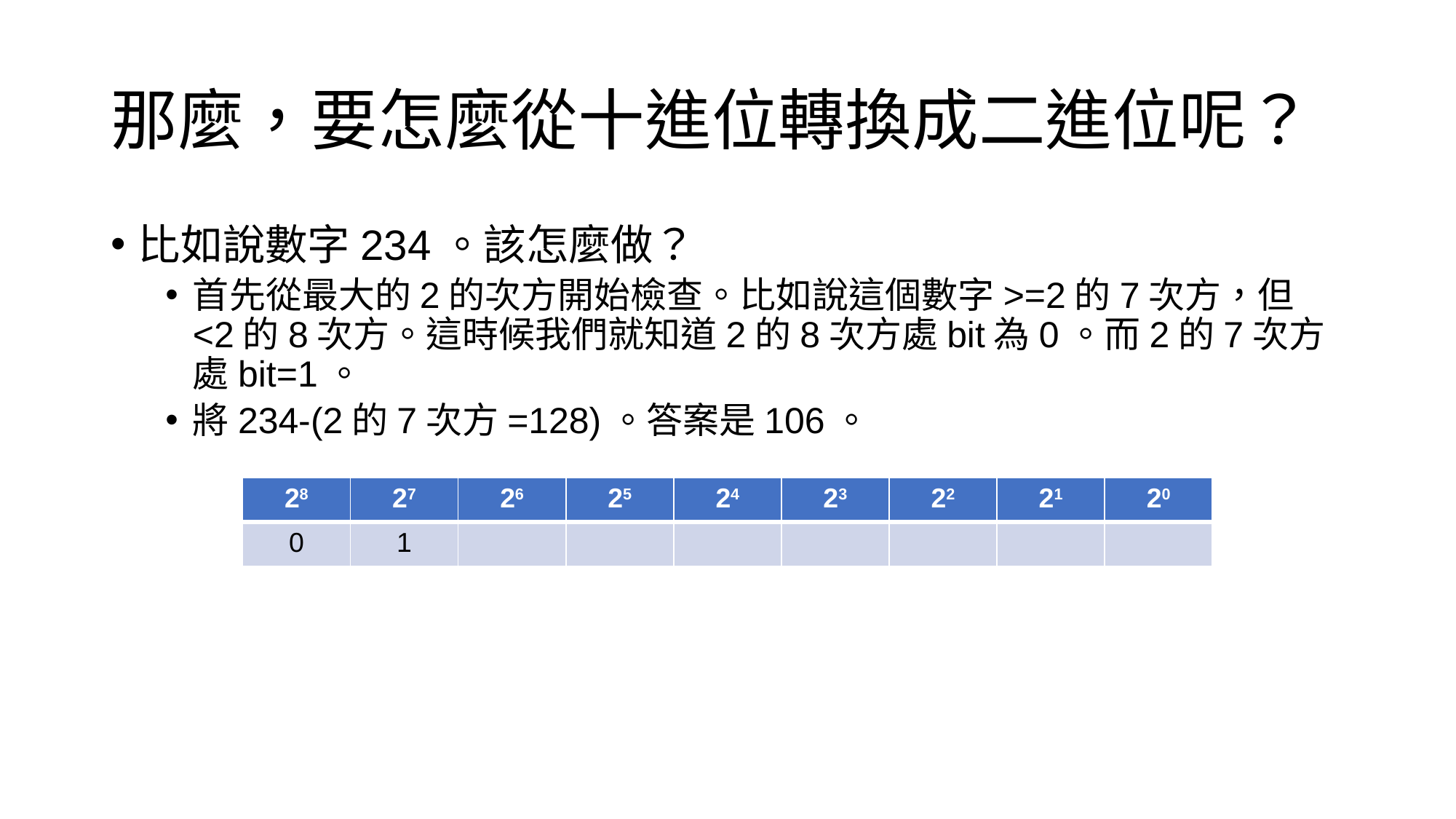

# 那麼，要怎麼從十進位轉換成二進位呢？
比如說數字234。該怎麼做？
首先從最大的2的次方開始檢查。比如說這個數字>=2的7次方，但<2的8次方。這時候我們就知道2的8次方處bit為0。而2的7次方處bit=1。
將234-(2的7次方=128)。答案是106。
| 28 | 27 | 26 | 25 | 24 | 23 | 22 | 21 | 20 |
| --- | --- | --- | --- | --- | --- | --- | --- | --- |
| 0 | 1 |  |  |  |  |  |  |  |